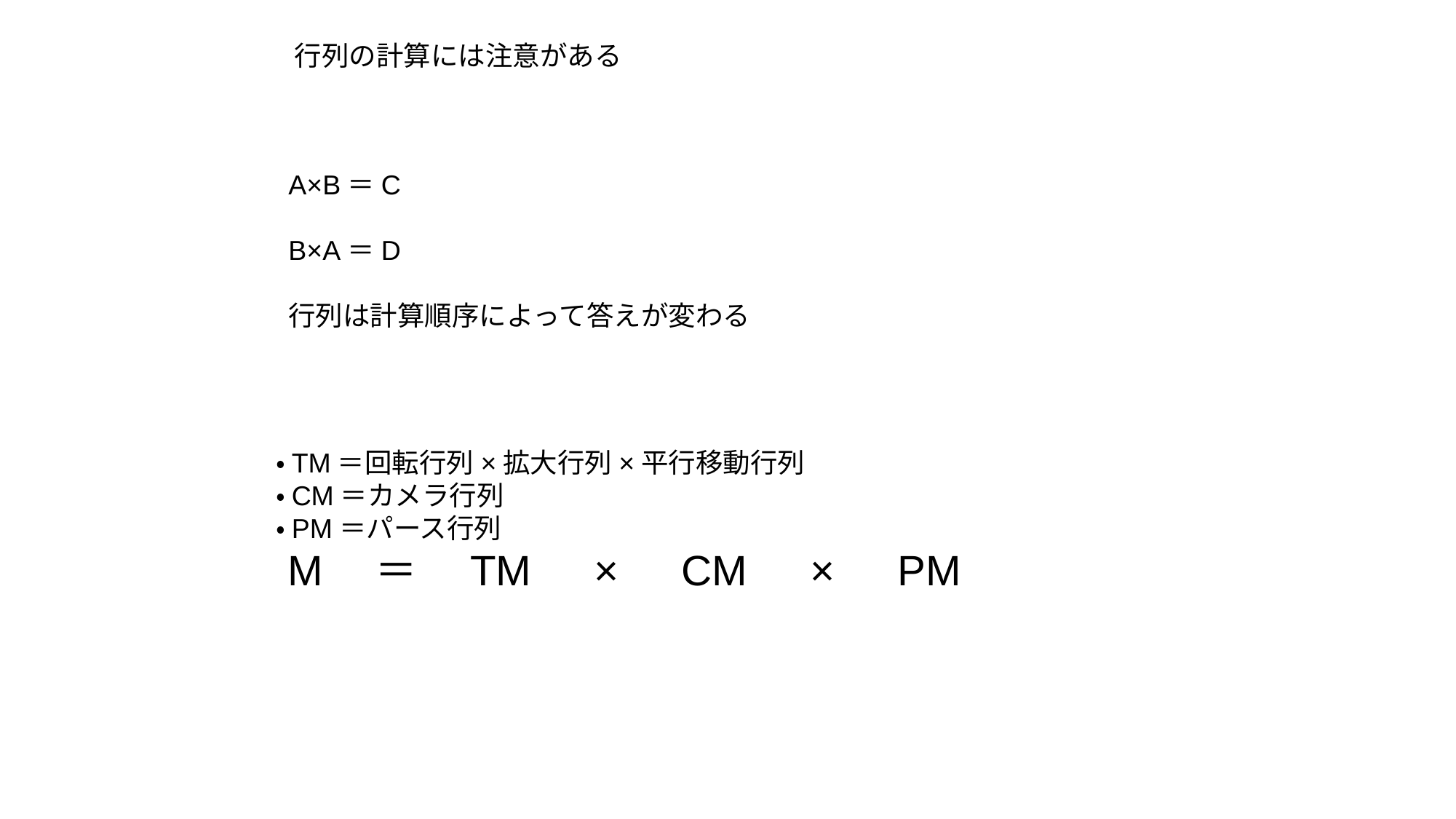

行列の計算には注意がある
A×B＝C

B×A＝D

行列は計算順序によって答えが変わる
・TM＝回転行列×拡大行列×平行移動行列
・CM＝カメラ行列
・PM＝パース行列
 M　＝　TM　×　CM　×　PM